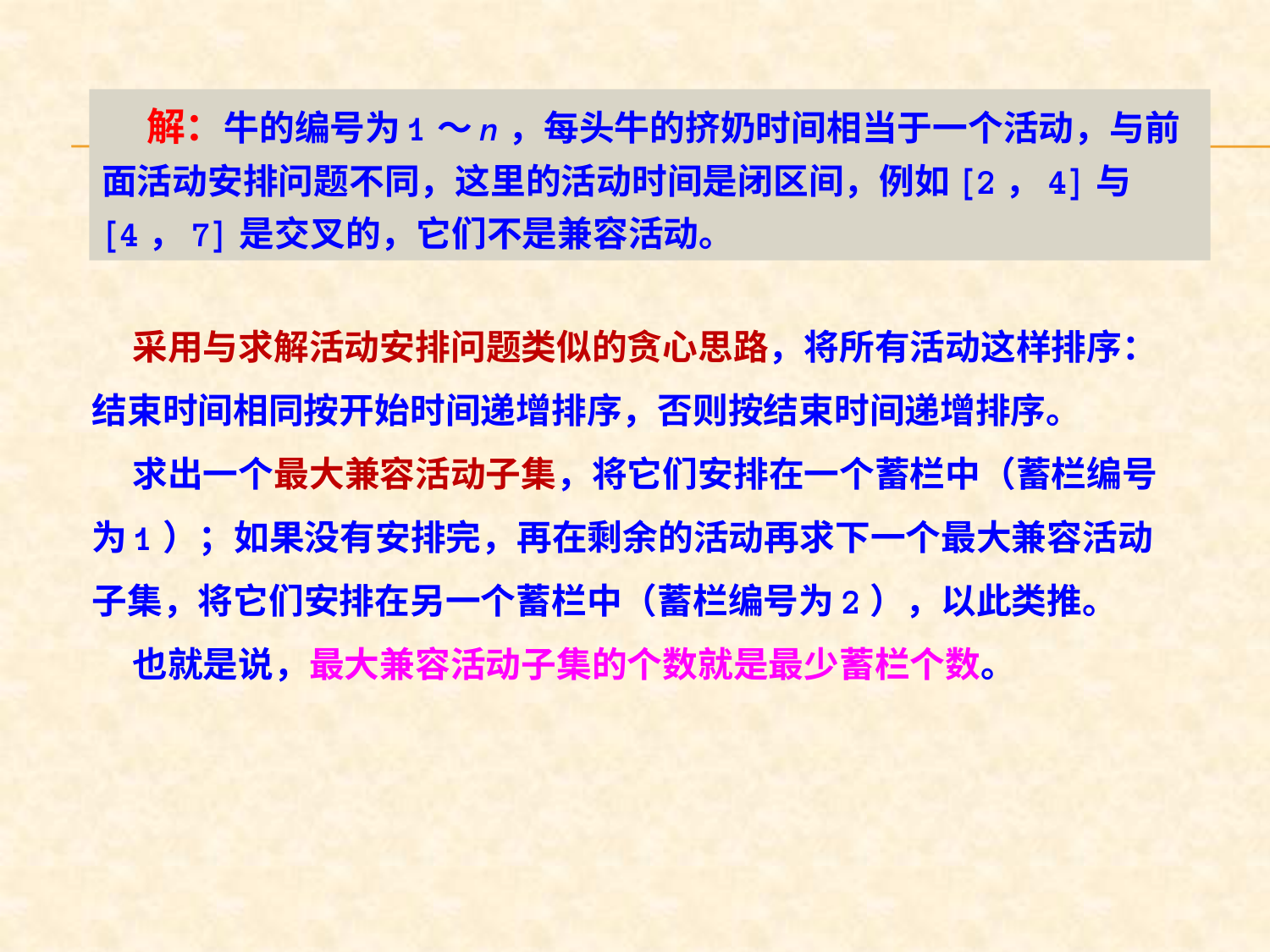

解：牛的编号为1～n，每头牛的挤奶时间相当于一个活动，与前面活动安排问题不同，这里的活动时间是闭区间，例如[2，4]与[4，7]是交叉的，它们不是兼容活动。
    采用与求解活动安排问题类似的贪心思路，将所有活动这样排序：结束时间相同按开始时间递增排序，否则按结束时间递增排序。
    求出一个最大兼容活动子集，将它们安排在一个蓄栏中（蓄栏编号为1）；如果没有安排完，再在剩余的活动再求下一个最大兼容活动子集，将它们安排在另一个蓄栏中（蓄栏编号为2），以此类推。
    也就是说，最大兼容活动子集的个数就是最少蓄栏个数。